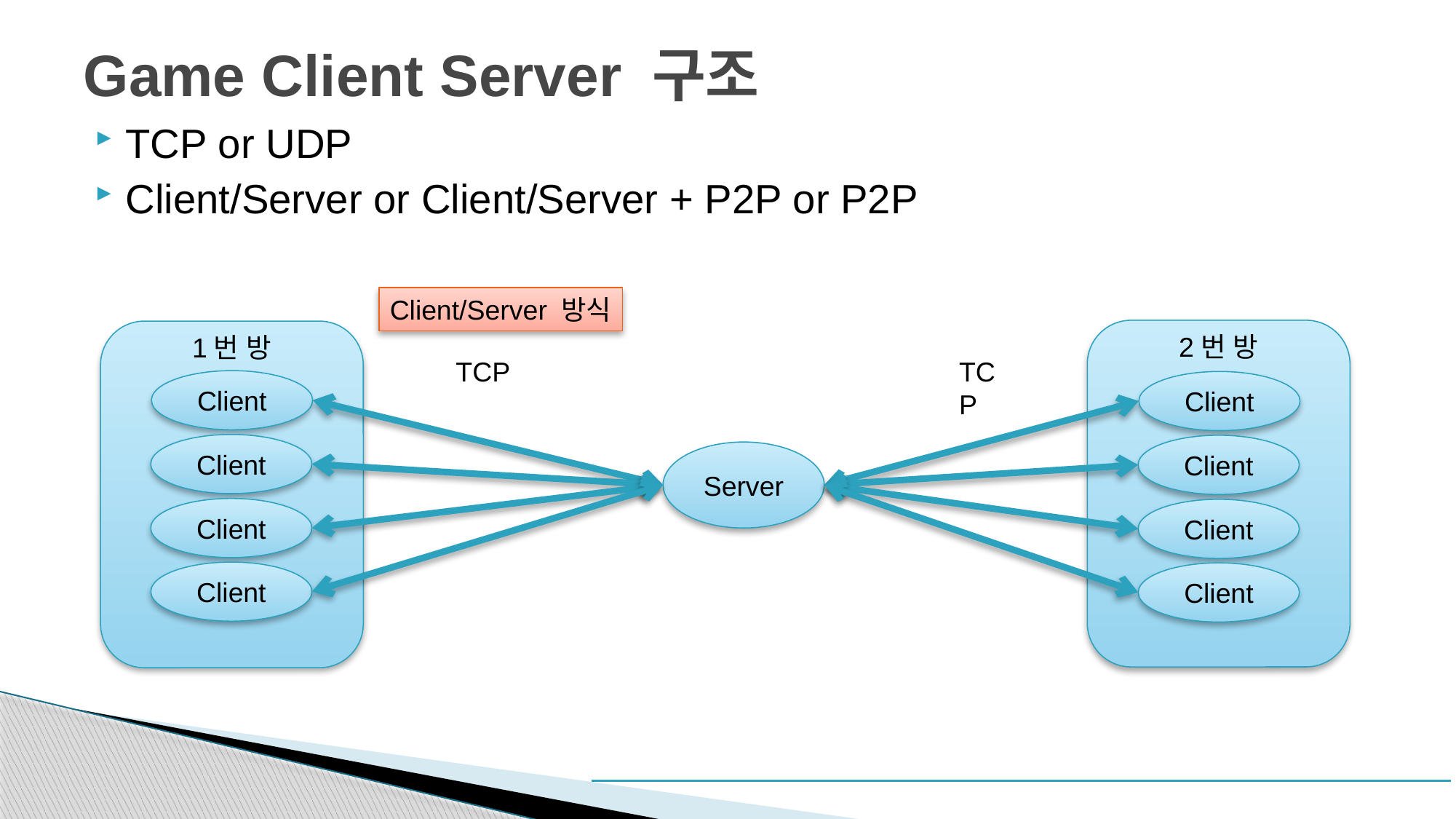

# Game Client Server 구조
TCP or UDP
Client/Server or Client/Server + P2P or P2P
Client/Server 방식
2번 방

1번 방

TCP
TCP
Client
Client
Client
Client
Server
Client
Client
Client
Client